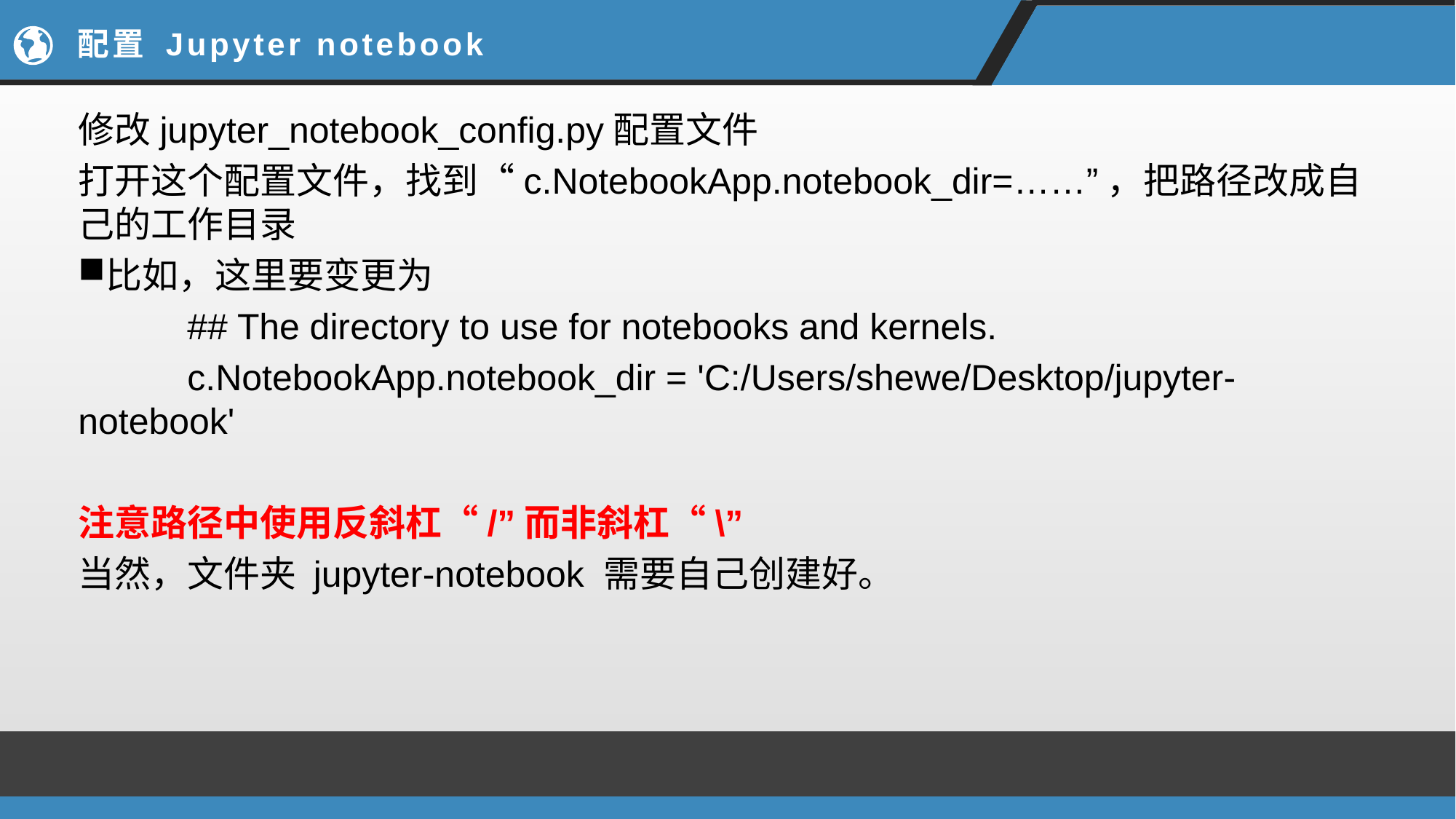

# 配置 Jupyter notebook

修改jupyter_notebook_config.py配置文件
打开这个配置文件，找到“c.NotebookApp.notebook_dir=……”，把路径改成自己的工作目录
比如，这里要变更为
	## The directory to use for notebooks and kernels.
	c.NotebookApp.notebook_dir = 'C:/Users/shewe/Desktop/jupyter-notebook'

注意路径中使用反斜杠“/”而非斜杠“\”
当然，文件夹 jupyter-notebook 需要自己创建好。